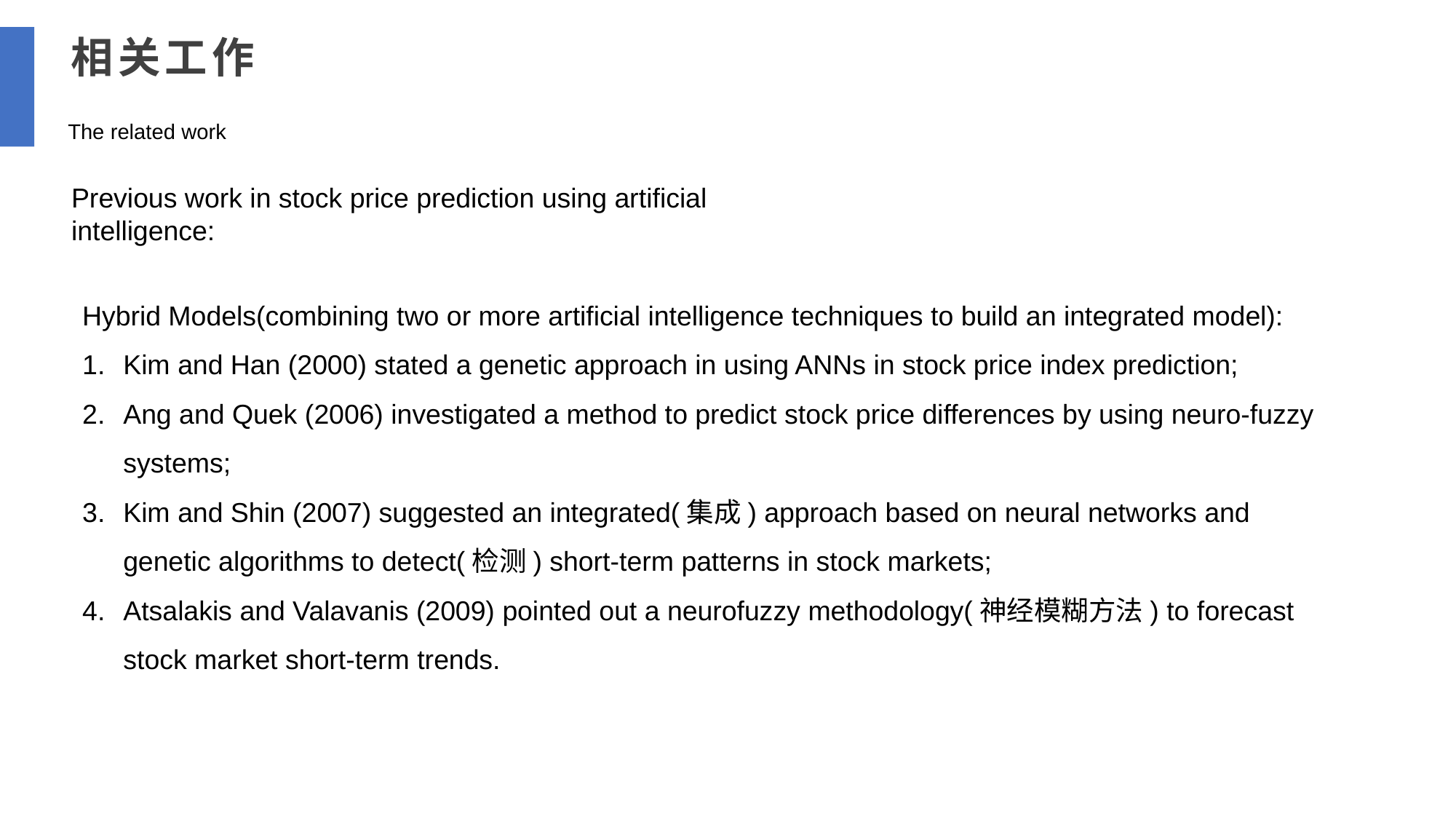

相关工作
The related work
Previous work in stock price prediction using artificial intelligence:
Hybrid Models(combining two or more artificial intelligence techniques to build an integrated model):
Kim and Han (2000) stated a genetic approach in using ANNs in stock price index prediction;
Ang and Quek (2006) investigated a method to predict stock price differences by using neuro-fuzzy systems;
Kim and Shin (2007) suggested an integrated(集成) approach based on neural networks and genetic algorithms to detect(检测) short-term patterns in stock markets;
Atsalakis and Valavanis (2009) pointed out a neurofuzzy methodology(神经模糊方法) to forecast stock market short-term trends.